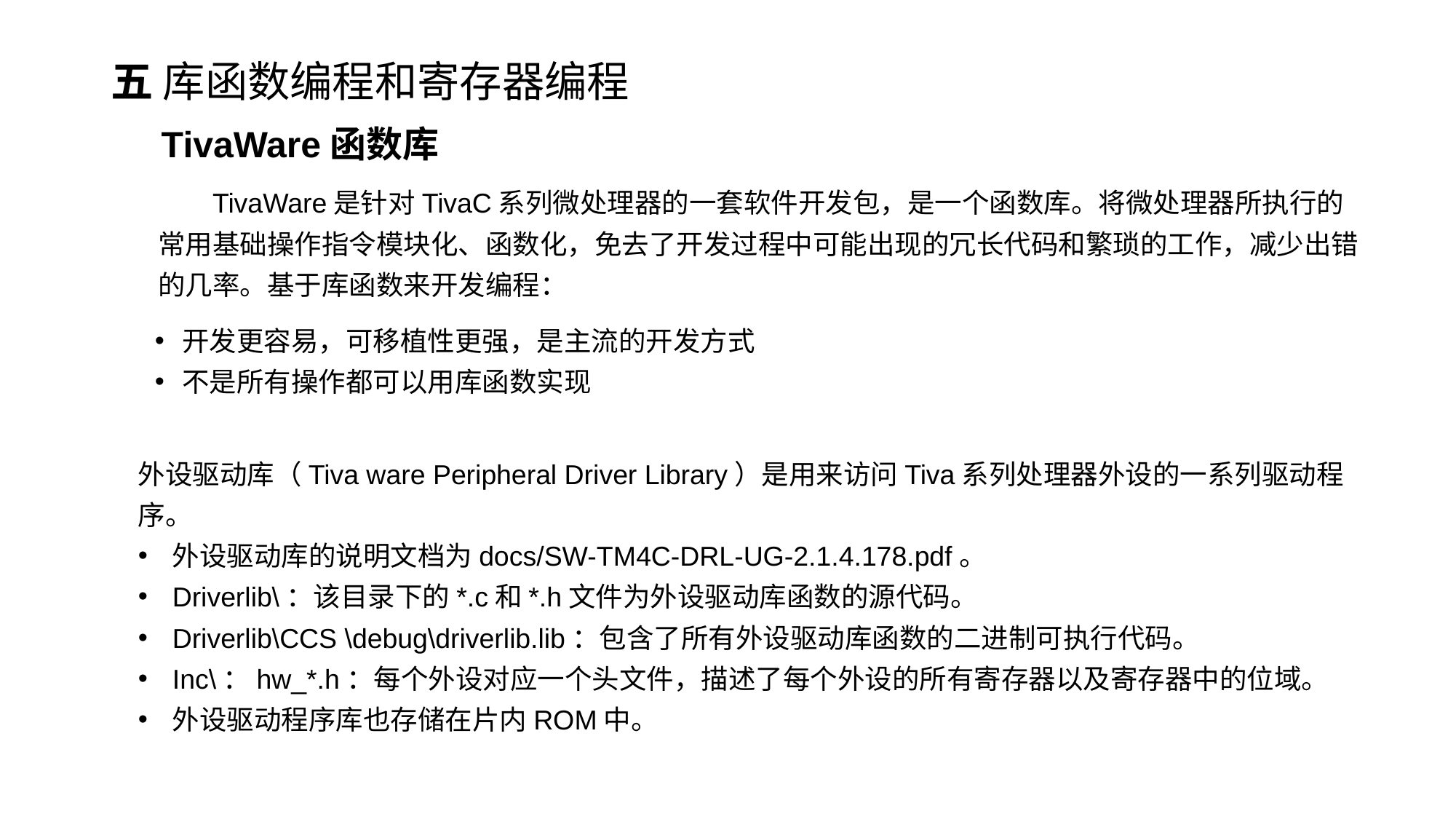

# 五 库函数编程和寄存器编程
TivaWare函数库
TivaWare是针对TivaC系列微处理器的一套软件开发包，是一个函数库。将微处理器所执行的常用基础操作指令模块化、函数化，免去了开发过程中可能出现的冗长代码和繁琐的工作，减少出错的几率。基于库函数来开发编程：
开发更容易，可移植性更强，是主流的开发方式
不是所有操作都可以用库函数实现
外设驱动库（Tiva ware Peripheral Driver Library）是用来访问Tiva系列处理器外设的一系列驱动程序。
外设驱动库的说明文档为docs/SW-TM4C-DRL-UG-2.1.4.178.pdf。
Driverlib\：该目录下的*.c和*.h文件为外设驱动库函数的源代码。
Driverlib\CCS \debug\driverlib.lib：包含了所有外设驱动库函数的二进制可执行代码。
Inc\：hw_*.h：每个外设对应一个头文件，描述了每个外设的所有寄存器以及寄存器中的位域。
外设驱动程序库也存储在片内ROM中。